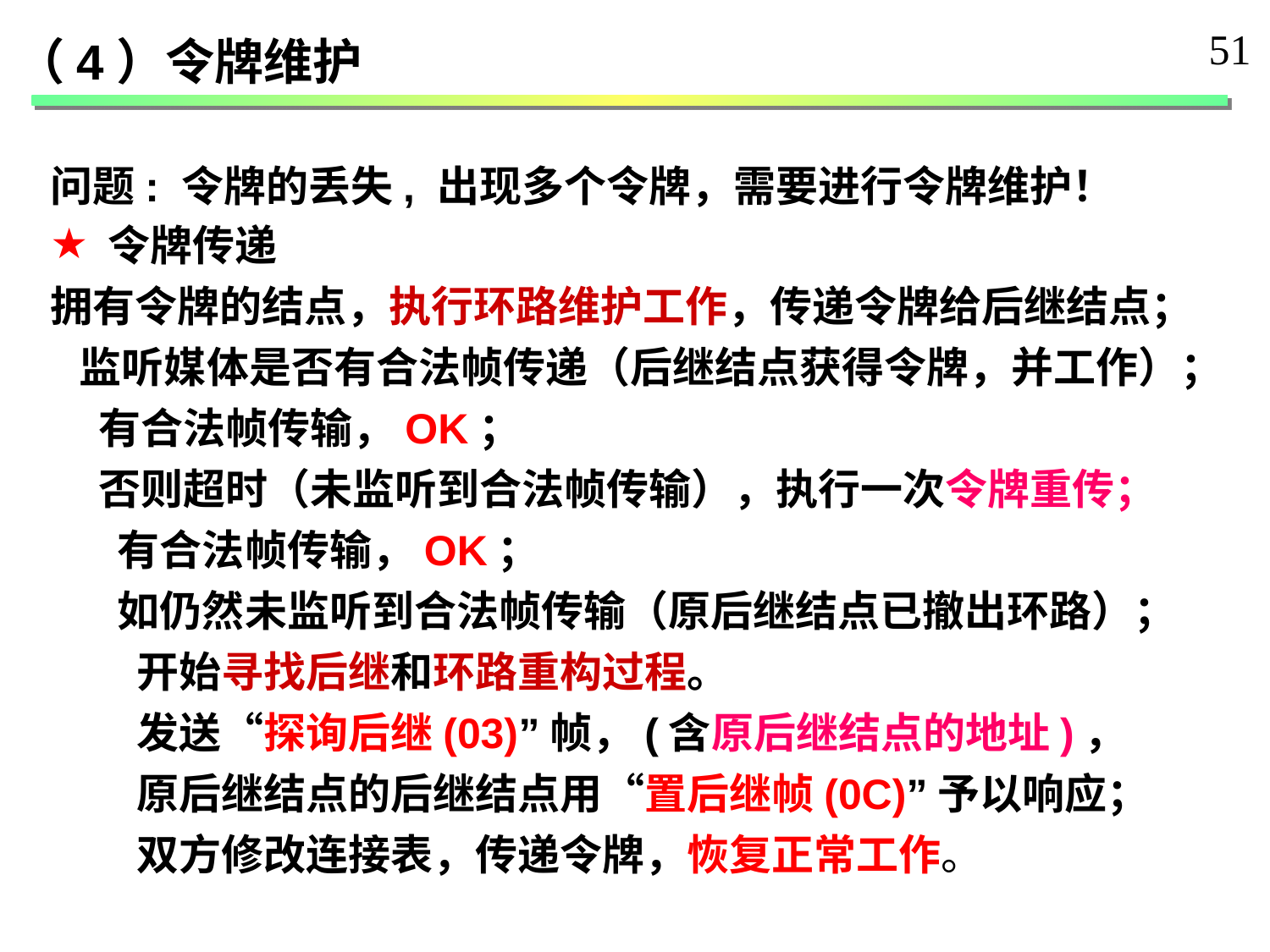

51
（4）令牌维护

问题: 令牌的丢失, 出现多个令牌，需要进行令牌维护！
 令牌传递
拥有令牌的结点，执行环路维护工作，传递令牌给后继结点；
  监听媒体是否有合法帧传递（后继结点获得令牌，并工作）；
    有合法帧传输，OK；
    否则超时（未监听到合法帧传输），执行一次令牌重传；
      有合法帧传输，OK；
      如仍然未监听到合法帧传输（原后继结点已撤出环路）；
        开始寻找后继和环路重构过程。
        发送“探询后继(03)”帧，(含原后继结点的地址)，
        原后继结点的后继结点用“置后继帧(0C)”予以响应；
        双方修改连接表，传递令牌，恢复正常工作。